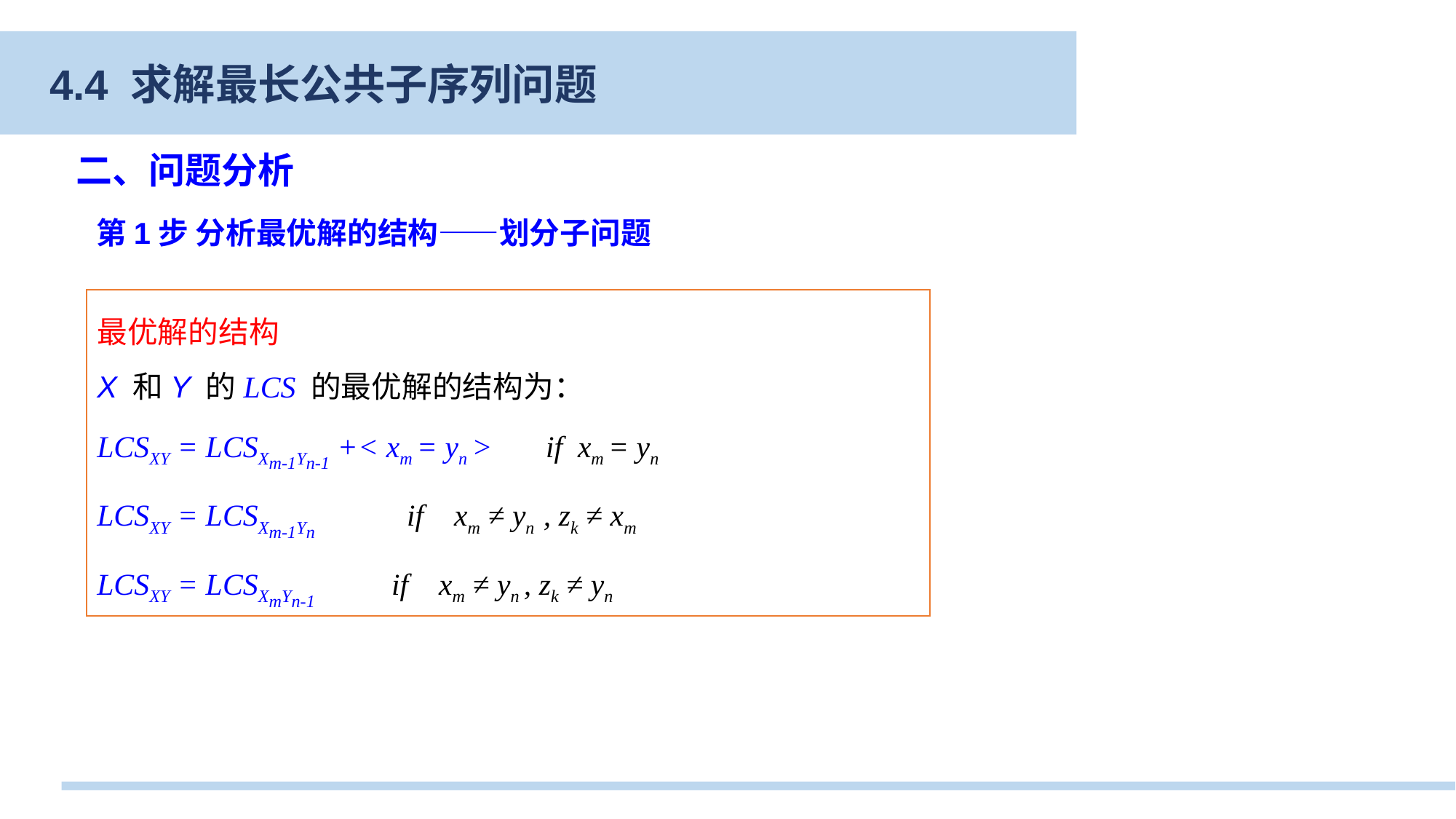

4.4 求解最长公共子序列问题
二、问题分析
第1步 分析最优解的结构——划分子问题
最优解的结构
X 和Y 的LCS 的最优解的结构为：
LCSXY = LCSXm-1Yn-1 +< xm = yn >       if  xm = yn
LCSXY = LCSXm-1Yn            if    xm ≠ yn  , zk ≠ xm
LCSXY = LCSXmYn-1          if    xm ≠ yn , zk ≠ yn